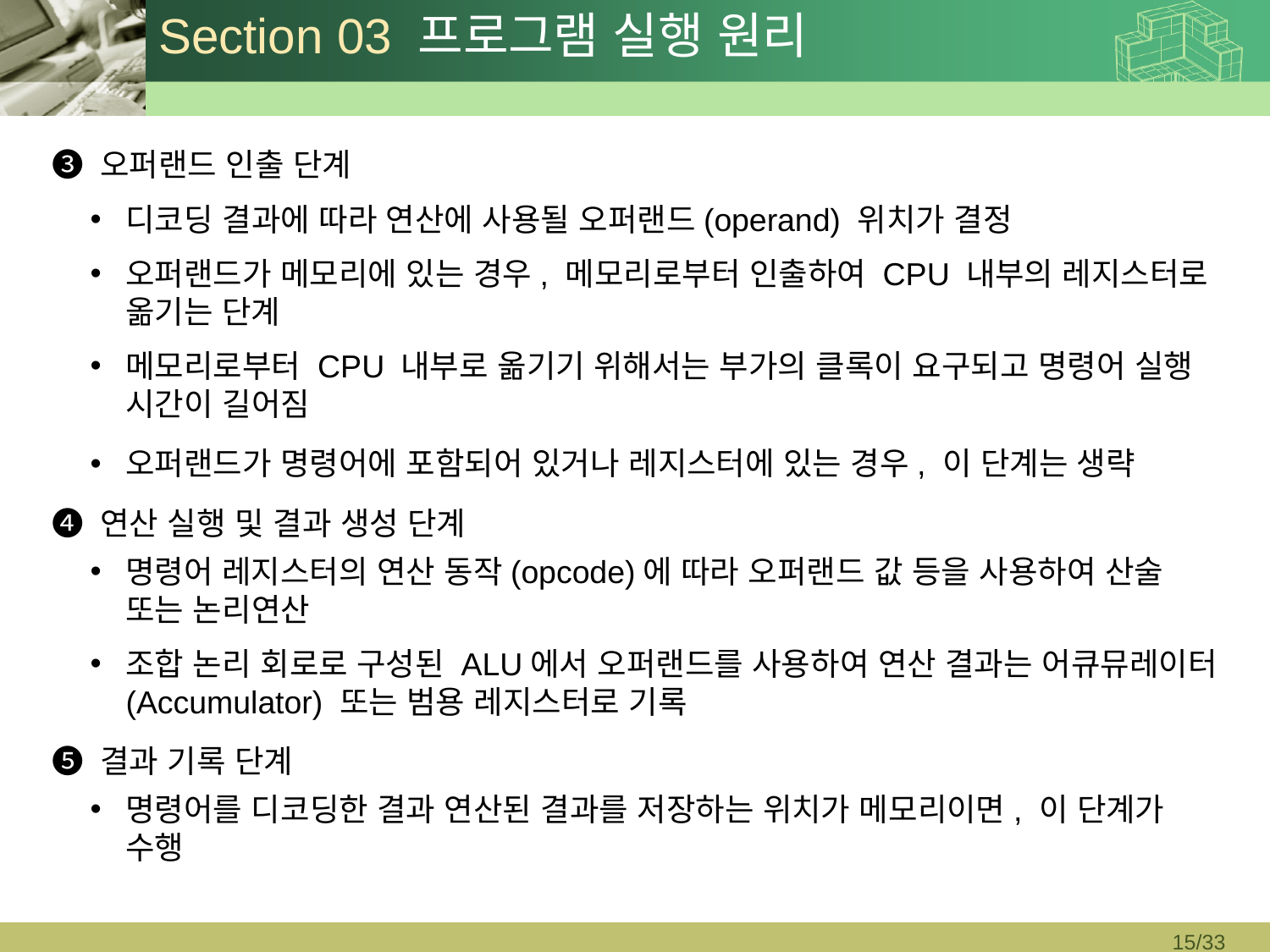

# Section 03 프로그램 실행 원리
❸ 오퍼랜드 인출 단계
디코딩 결과에 따라 연산에 사용될 오퍼랜드(operand) 위치가 결정
오퍼랜드가 메모리에 있는 경우, 메모리로부터 인출하여 CPU 내부의 레지스터로 옮기는 단계
메모리로부터 CPU 내부로 옮기기 위해서는 부가의 클록이 요구되고 명령어 실행 시간이 길어짐
오퍼랜드가 명령어에 포함되어 있거나 레지스터에 있는 경우, 이 단계는 생략
❹ 연산 실행 및 결과 생성 단계
명령어 레지스터의 연산 동작(opcode)에 따라 오퍼랜드 값 등을 사용하여 산술 또는 논리연산
조합 논리 회로로 구성된 ALU에서 오퍼랜드를 사용하여 연산 결과는 어큐뮤레이터(Accumulator) 또는 범용 레지스터로 기록
❺ 결과 기록 단계
명령어를 디코딩한 결과 연산된 결과를 저장하는 위치가 메모리이면, 이 단계가 수행